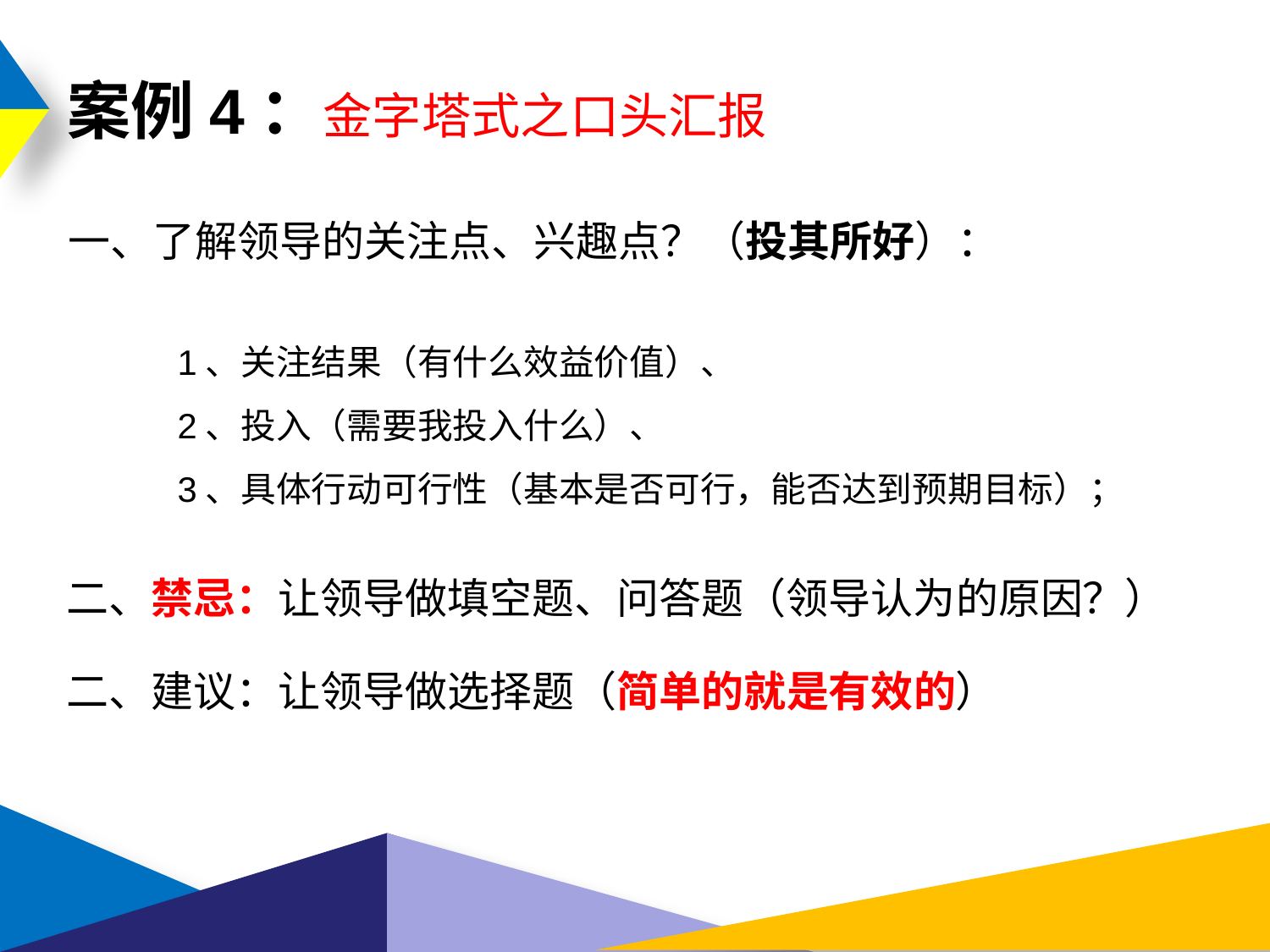

# 案例4：金字塔式之口头汇报

一、了解领导的关注点、兴趣点？（投其所好）：
1、关注结果（有什么效益价值）、
2、投入（需要我投入什么）、
3、具体行动可行性（基本是否可行，能否达到预期目标）；

二、禁忌：让领导做填空题、问答题（领导认为的原因？）
二、建议：让领导做选择题（简单的就是有效的）